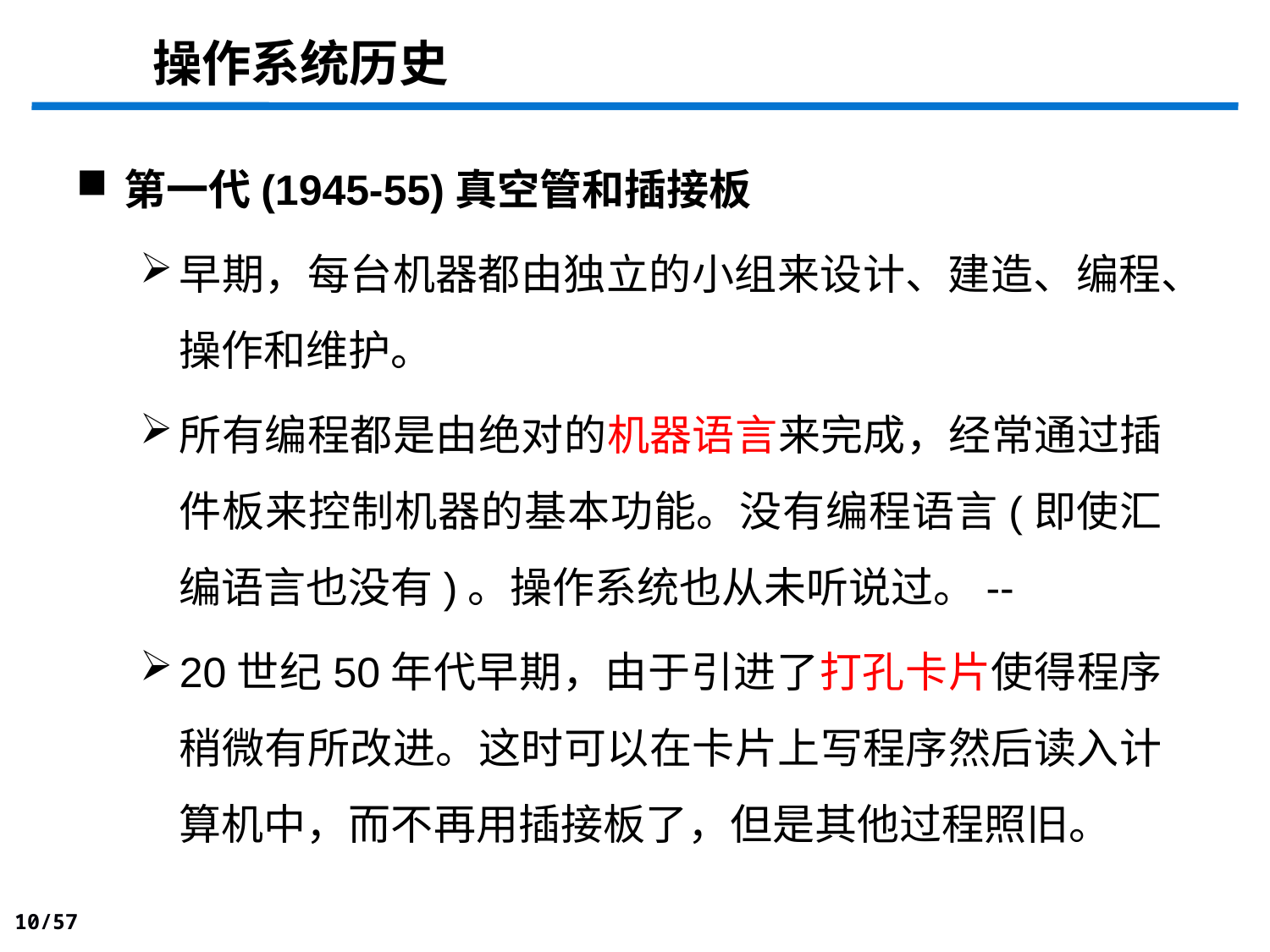

操作系统历史
第一代(1945-55)真空管和插接板
早期，每台机器都由独立的小组来设计、建造、编程、操作和维护。
所有编程都是由绝对的机器语言来完成，经常通过插件板来控制机器的基本功能。没有编程语言(即使汇编语言也没有)。操作系统也从未听说过。--
20世纪50年代早期，由于引进了打孔卡片使得程序稍微有所改进。这时可以在卡片上写程序然后读入计算机中，而不再用插接板了，但是其他过程照旧。